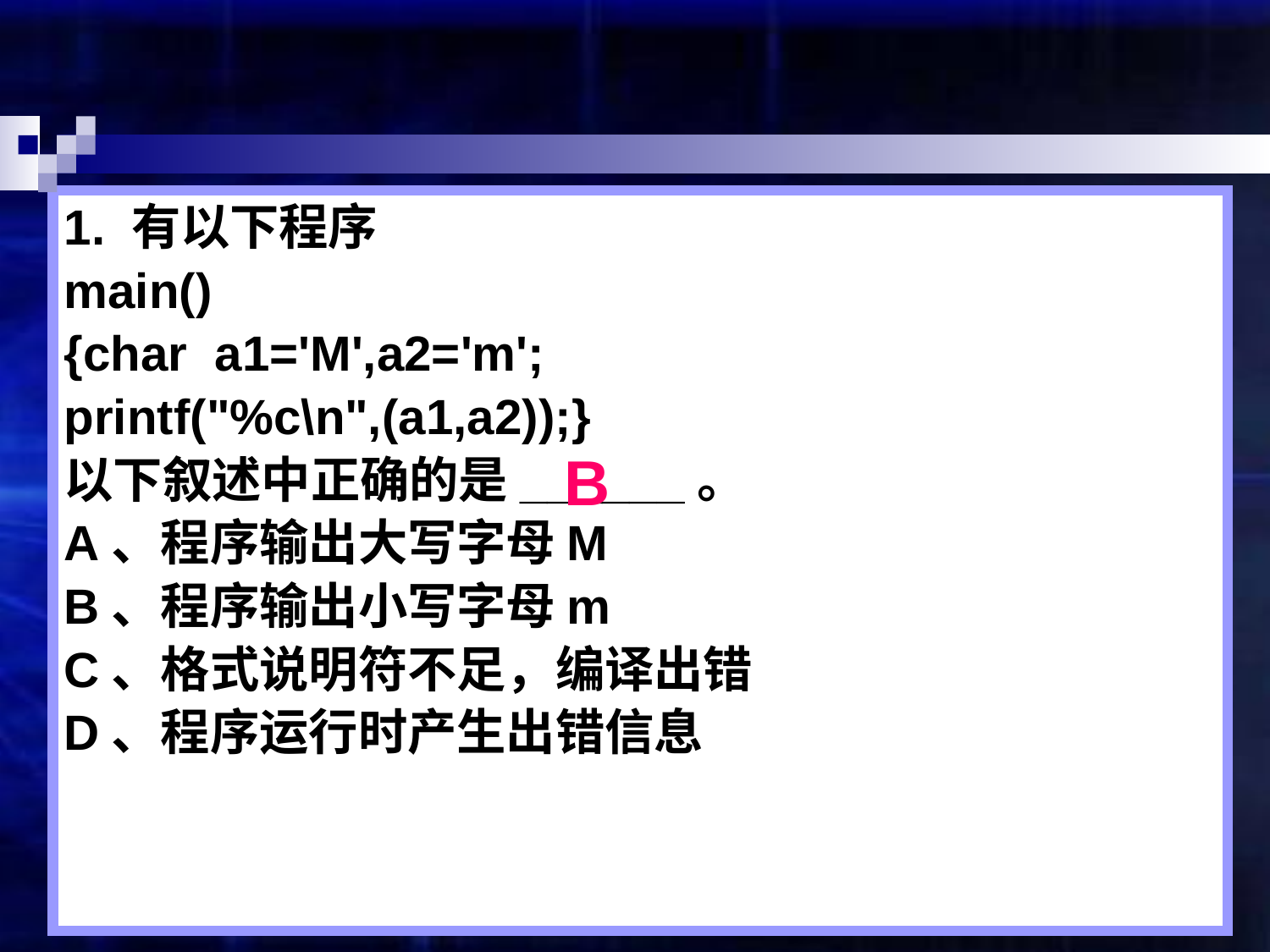

1. 有以下程序
main()
{char  a1='M',a2='m';
printf("%c\n",(a1,a2));}
以下叙述中正确的是______。
A、程序输出大写字母M
B、程序输出小写字母m
C、格式说明符不足，编译出错
D、程序运行时产生出错信息

B